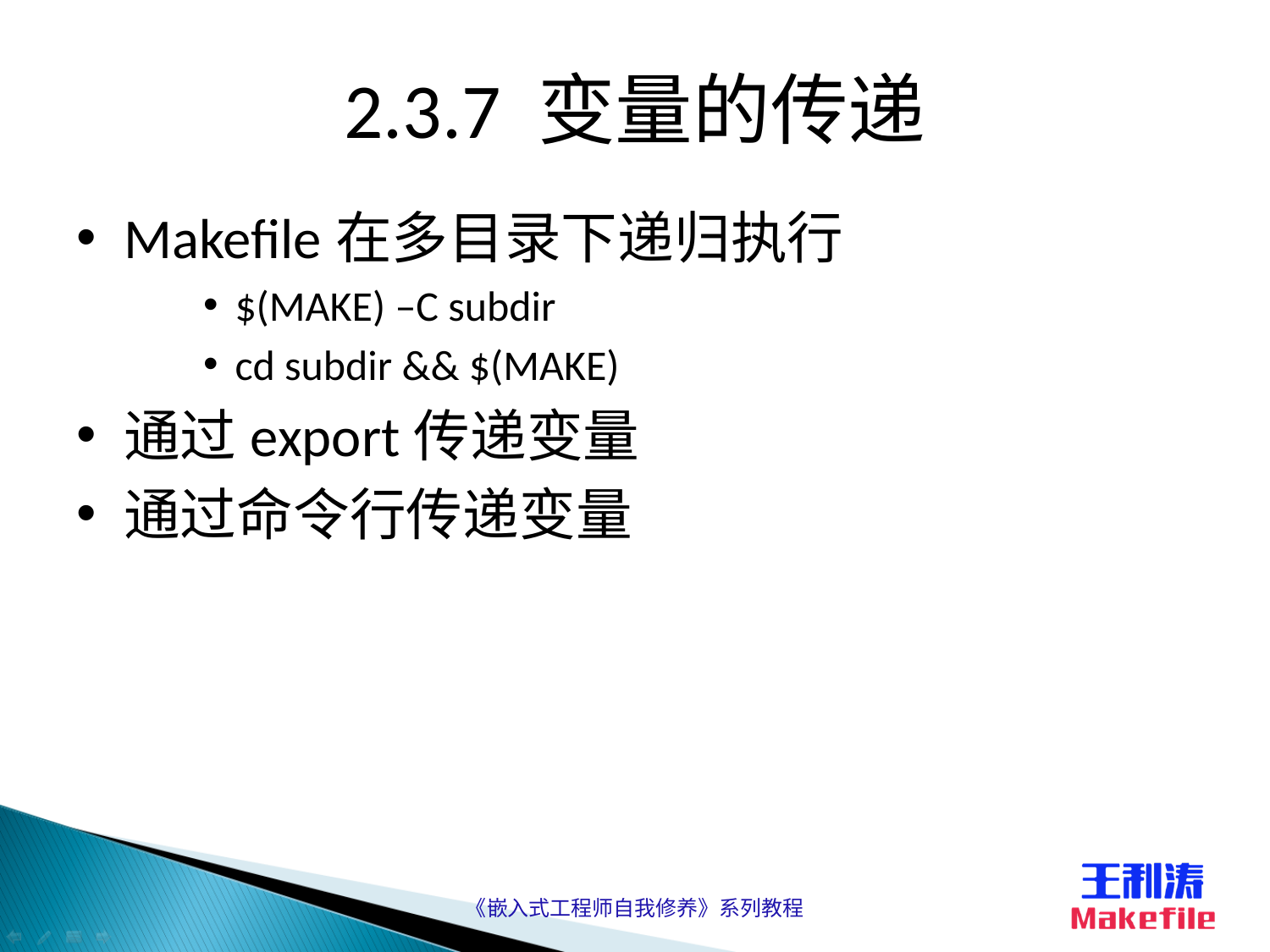

# 2.3.7 变量的传递
Makefile在多目录下递归执行
$(MAKE) –C subdir
cd subdir && $(MAKE)
通过export传递变量
通过命令行传递变量
《嵌入式工程师自我修养》系列教程